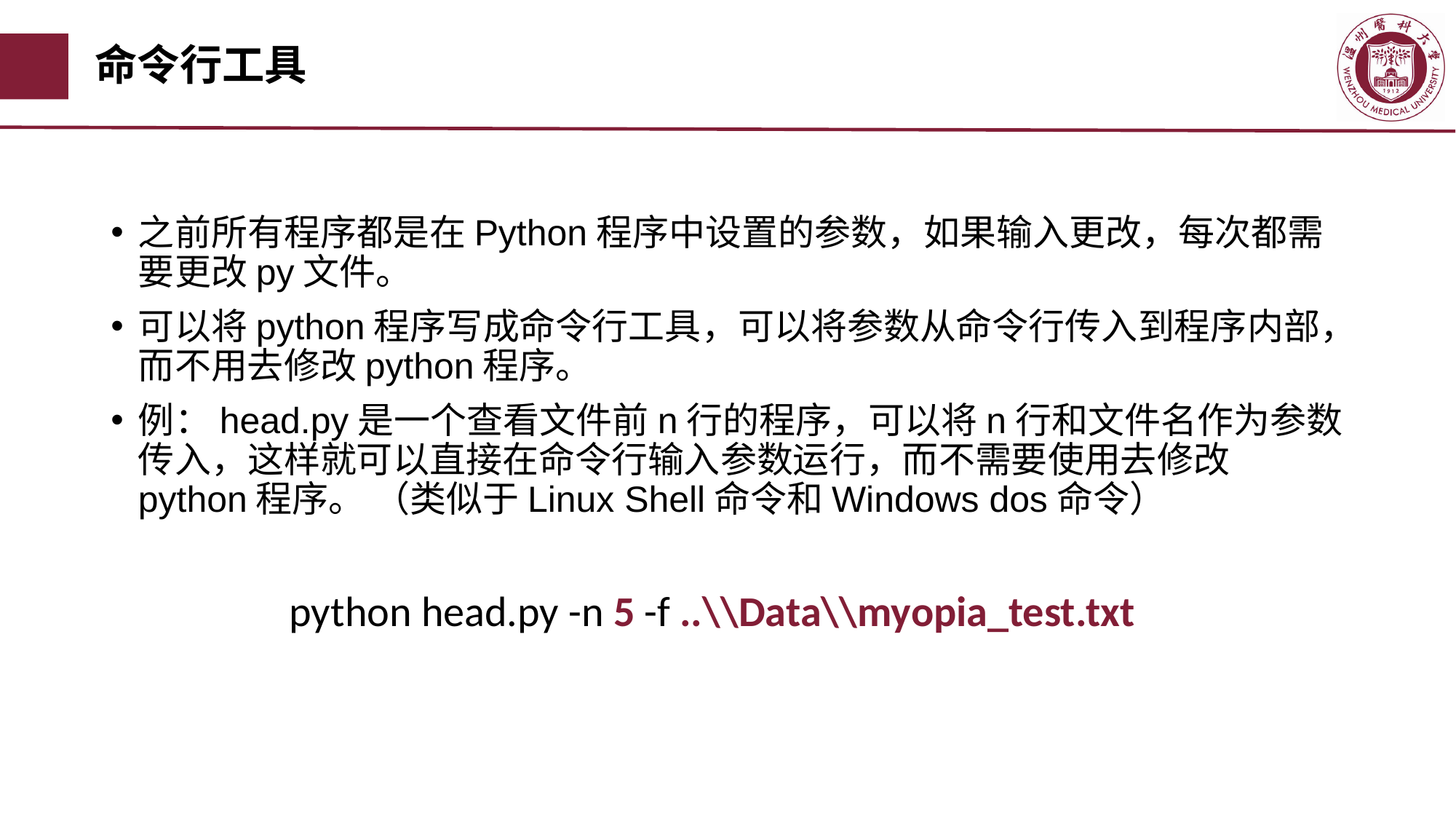

# 命令行工具
之前所有程序都是在Python程序中设置的参数，如果输入更改，每次都需要更改py文件。
可以将python程序写成命令行工具，可以将参数从命令行传入到程序内部，而不用去修改python程序。
例：head.py是一个查看文件前n行的程序，可以将n行和文件名作为参数传入，这样就可以直接在命令行输入参数运行，而不需要使用去修改python程序。 （类似于Linux Shell命令和Windows dos命令）
python head.py -n 5 -f ..\\Data\\myopia_test.txt